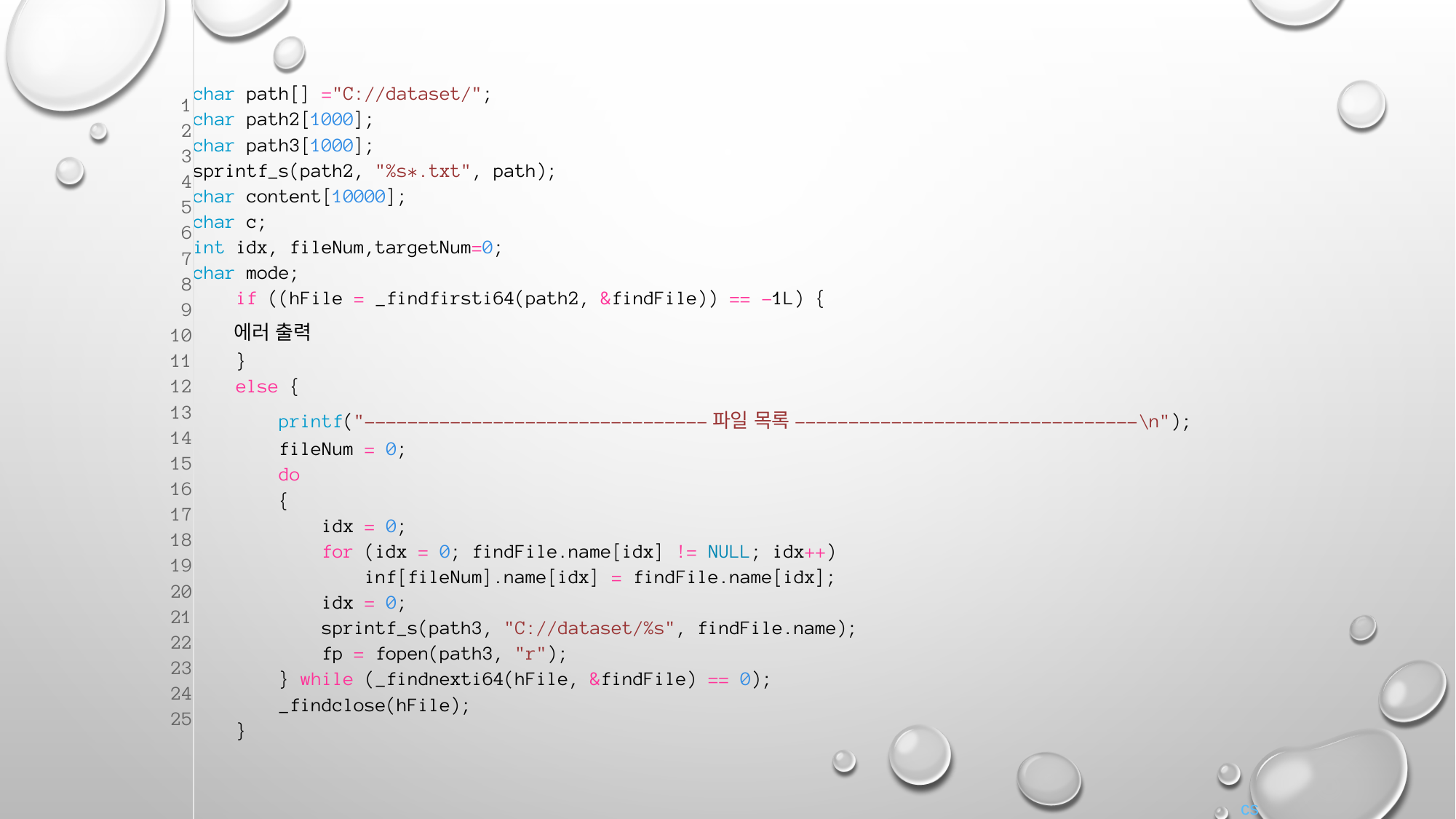

| 1 2 3 4 5 6 7 8 9 10 11 12 13 14 15 16 17 18 19 20 21 22 23 24 25 | char path[] ="C://dataset/"; char path2[1000]; char path3[1000]; sprintf\_s(path2, "%s\*.txt", path); char content[10000]; char c; int idx, fileNum,targetNum=0; char mode;     if ((hFile = \_findfirsti64(path2, &findFile)) == -1L) {         에러 출력     }     else {         printf("--------------------------------파일 목록--------------------------------\n");         fileNum = 0;         do          {             idx = 0;             for (idx = 0; findFile.name[idx] != NULL; idx++)                 inf[fileNum].name[idx] = findFile.name[idx];             idx = 0;             sprintf\_s(path3, "C://dataset/%s", findFile.name);             fp = fopen(path3, "r");         } while (\_findnexti64(hFile, &findFile) == 0);         \_findclose(hFile);     } | cs |
| --- | --- | --- |